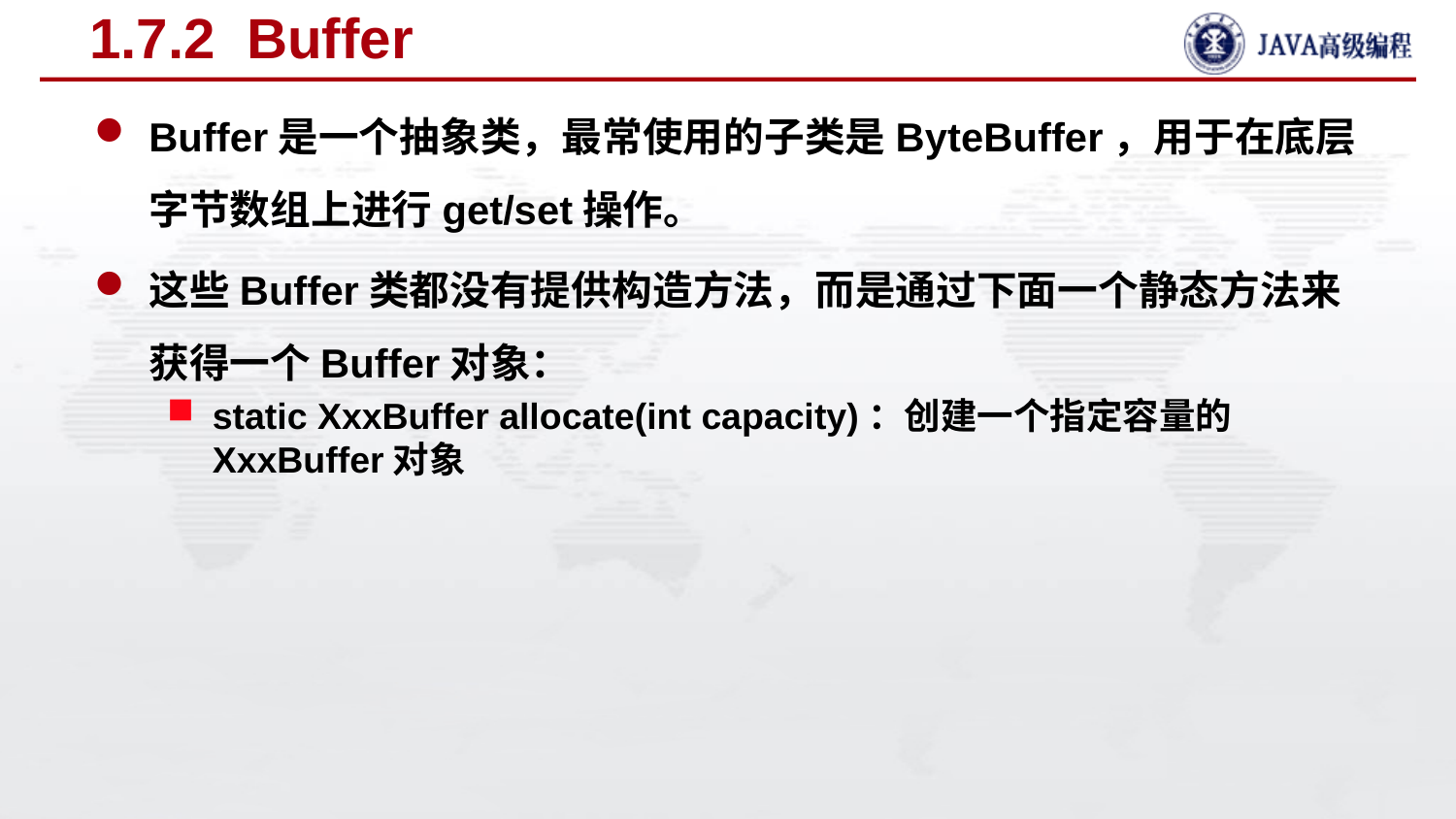

# 1.7.2  Buffer
Buffer是一个抽象类，最常使用的子类是ByteBuffer，用于在底层字节数组上进行get/set操作。
这些Buffer类都没有提供构造方法，而是通过下面一个静态方法来获得一个Buffer对象：
static XxxBuffer allocate(int capacity)：创建一个指定容量的XxxBuffer对象